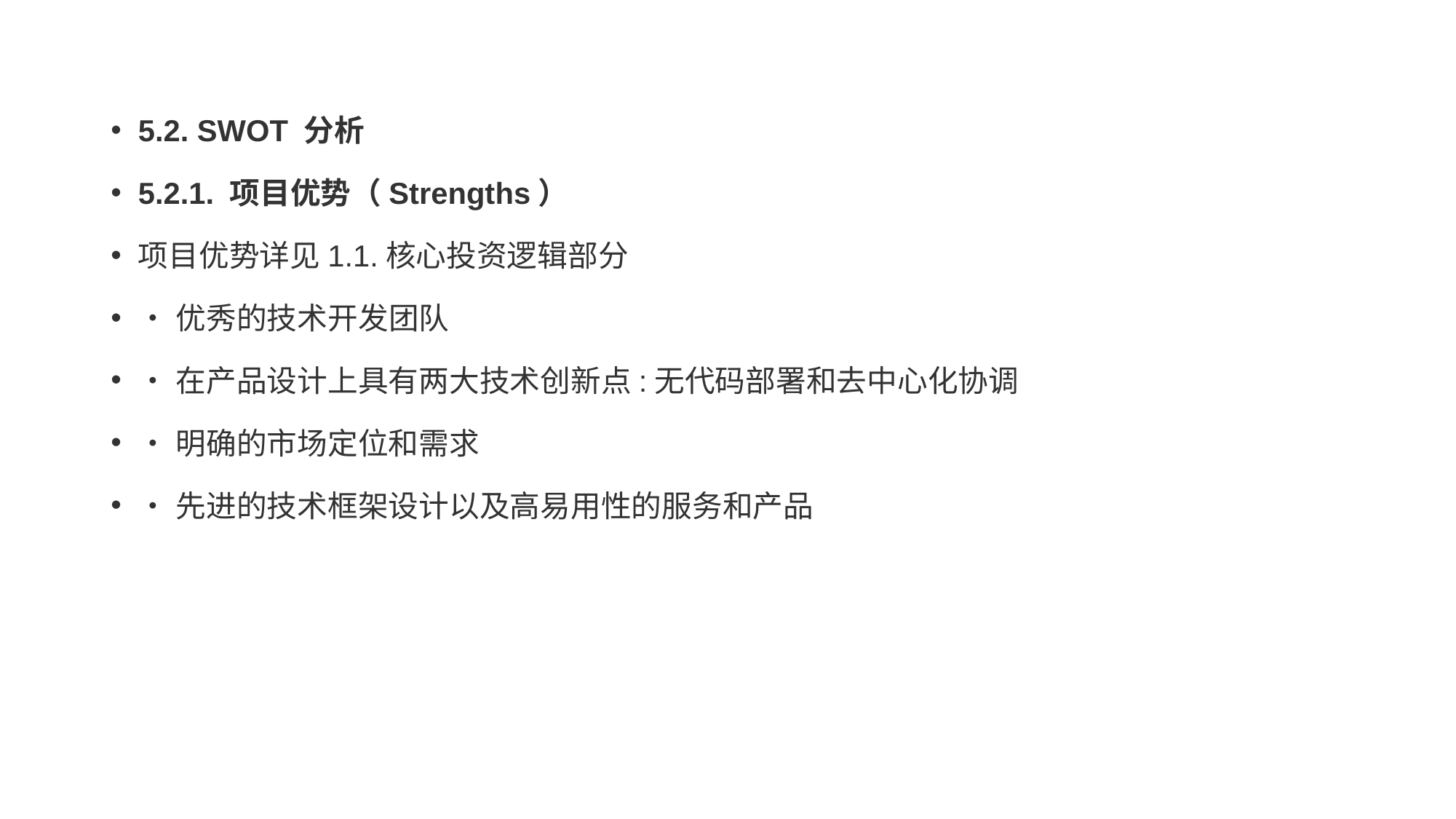

5.2. SWOT 分析
5.2.1. 项目优势（Strengths）
项目优势详见1.1.核心投资逻辑部分
•优秀的技术开发团队
•在产品设计上具有两大技术创新点:无代码部署和去中心化协调
•明确的市场定位和需求
•先进的技术框架设计以及高易用性的服务和产品